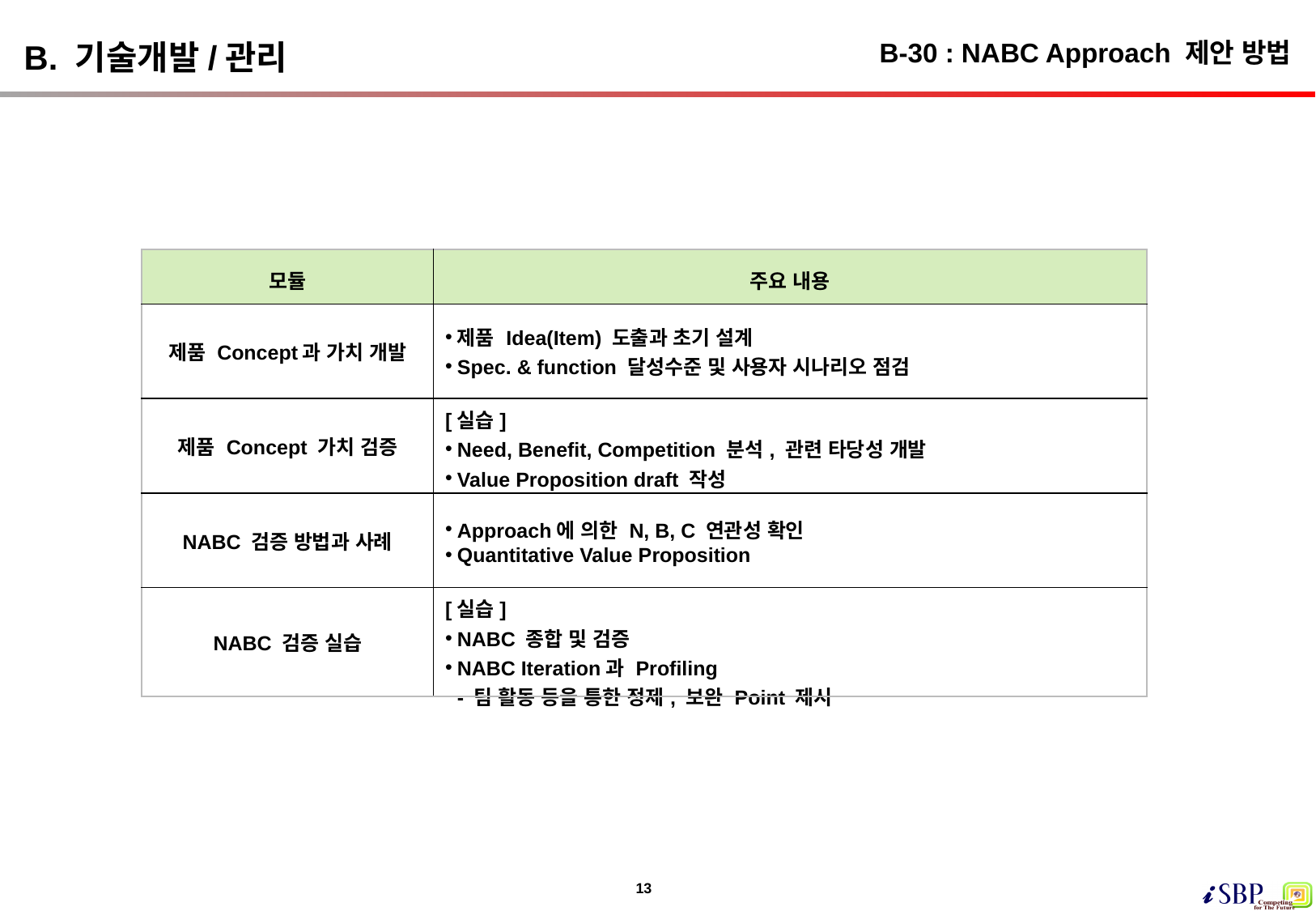

# B-30 : NABC Approach 제안 방법
B. 기술개발/관리
| 모듈 | 주요 내용 |
| --- | --- |
| 제품 Concept과 가치 개발 | 제품 Idea(Item) 도출과 초기 설계 Spec. & function 달성수준 및 사용자 시나리오 점검 |
| 제품 Concept 가치 검증 | [실습] Need, Benefit, Competition 분석, 관련 타당성 개발 Value Proposition draft 작성 |
| NABC 검증 방법과 사례 | Approach에 의한 N, B, C 연관성 확인 Quantitative Value Proposition |
| NABC 검증 실습 | [실습] NABC 종합 및 검증 NABC Iteration과 Profiling - 팀 활동 등을 통한 정제, 보완 Point 제시 |
13